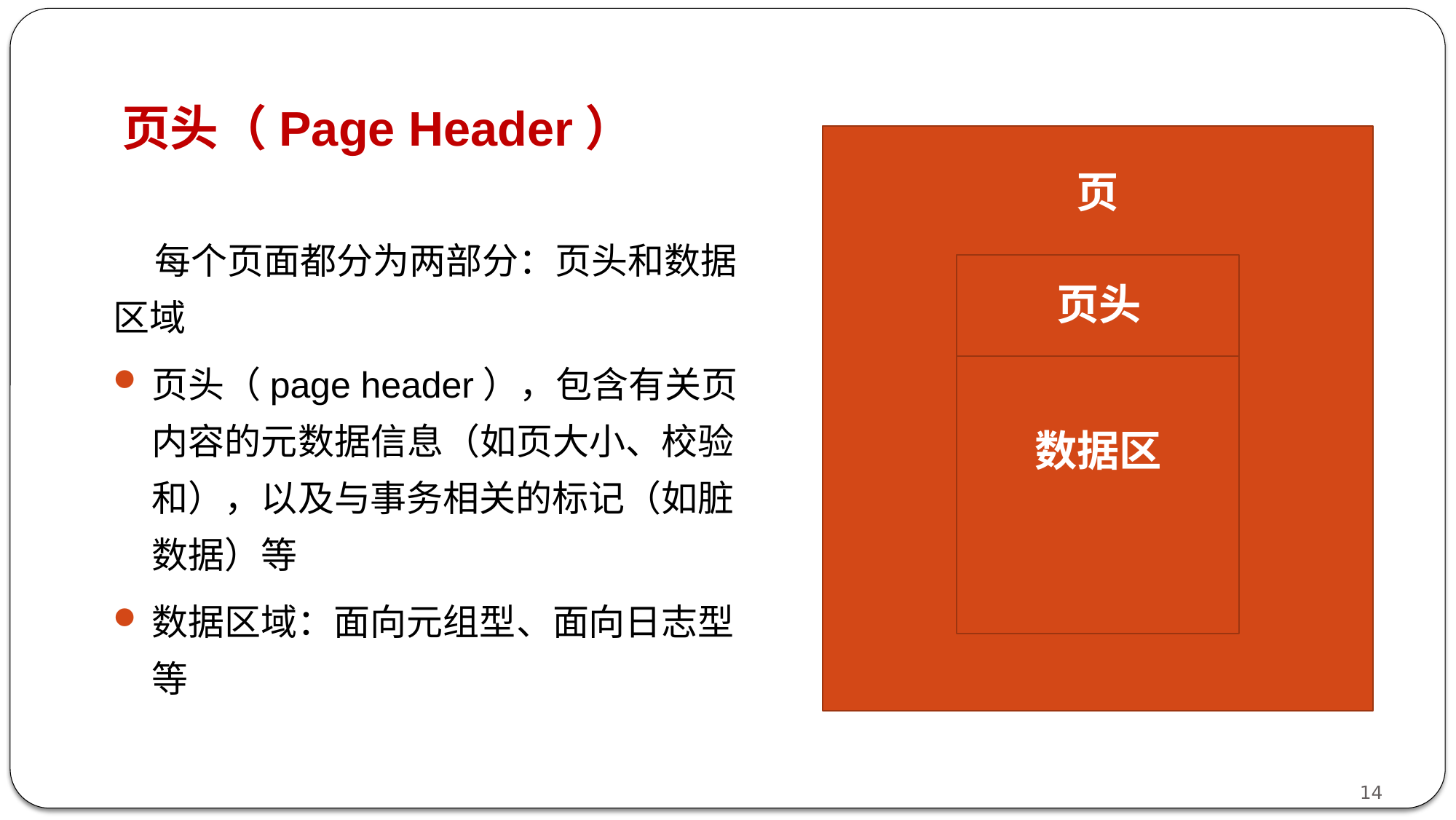

# 页头（Page Header）

页
    每个页面都分为两部分：页头和数据区域
页头（page header），包含有关页内容的元数据信息（如页大小、校验和），以及与事务相关的标记（如脏数据）等
数据区域：面向元组型、面向日志型等

页头

数据区
14